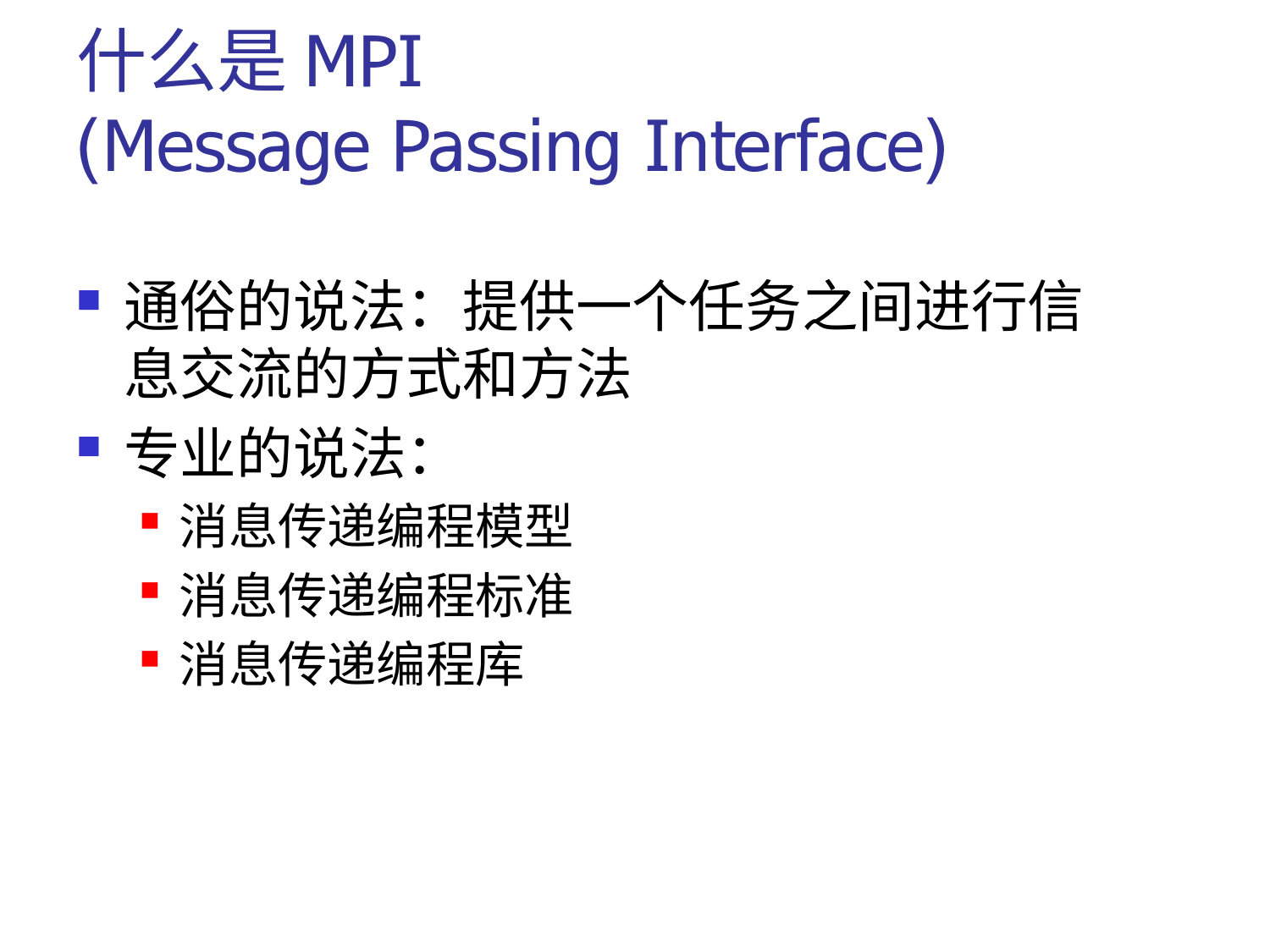

# 什么是MPI (Message Passing Interface)
通俗的说法：提供一个任务之间进行信息交流的方式和方法
专业的说法：
消息传递编程模型
消息传递编程标准
消息传递编程库